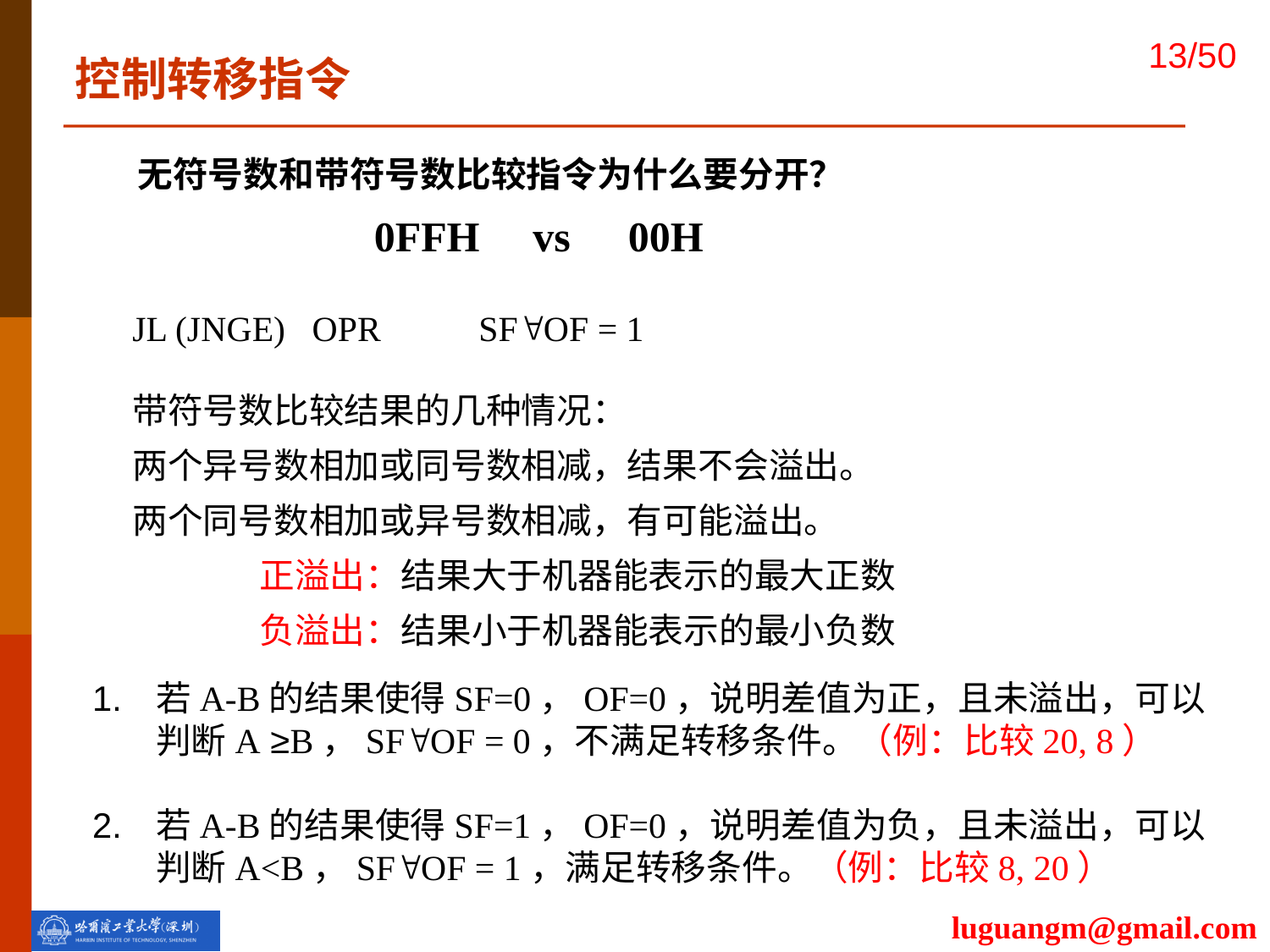

控制转移指令
无符号数和带符号数比较指令为什么要分开？
0FFH	   vs	00H
JL (JNGE)   OPR           SF∀OF = 1

带符号数比较结果的几种情况：
两个异号数相加或同号数相减，结果不会溢出。
两个同号数相加或异号数相减，有可能溢出。
	正溢出：结果大于机器能表示的最大正数
	负溢出：结果小于机器能表示的最小负数
若A-B的结果使得SF=0，OF=0，说明差值为正，且未溢出，可以判断A ≥B，SF∀OF = 0，不满足转移条件。（例：比较20, 8）

若A-B的结果使得SF=1，OF=0，说明差值为负，且未溢出，可以判断A<B，SF∀OF = 1，满足转移条件。（例：比较8, 20）